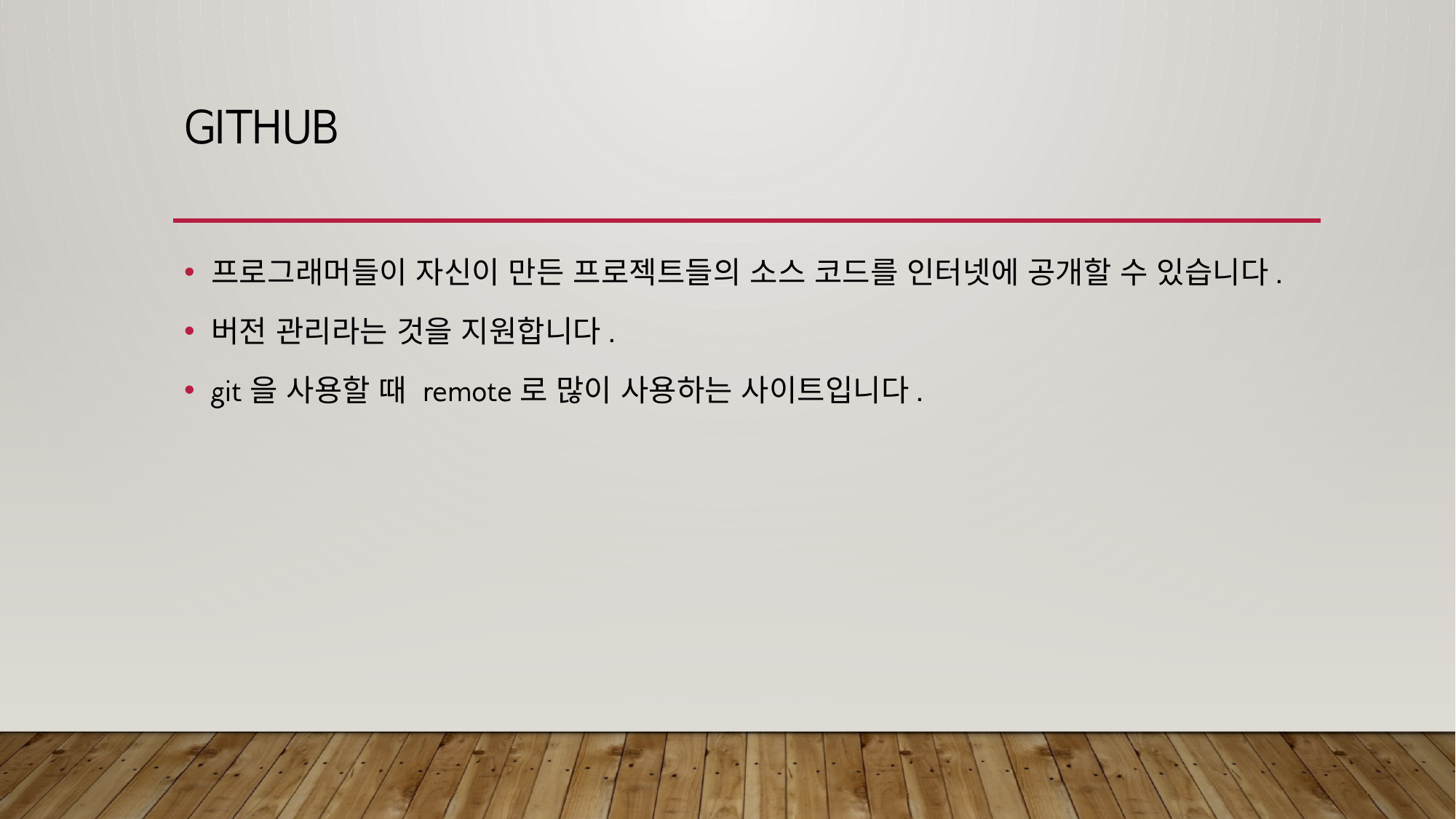

# github
프로그래머들이 자신이 만든 프로젝트들의 소스 코드를 인터넷에 공개할 수 있습니다.
버전 관리라는 것을 지원합니다.
git을 사용할 때 remote로 많이 사용하는 사이트입니다.